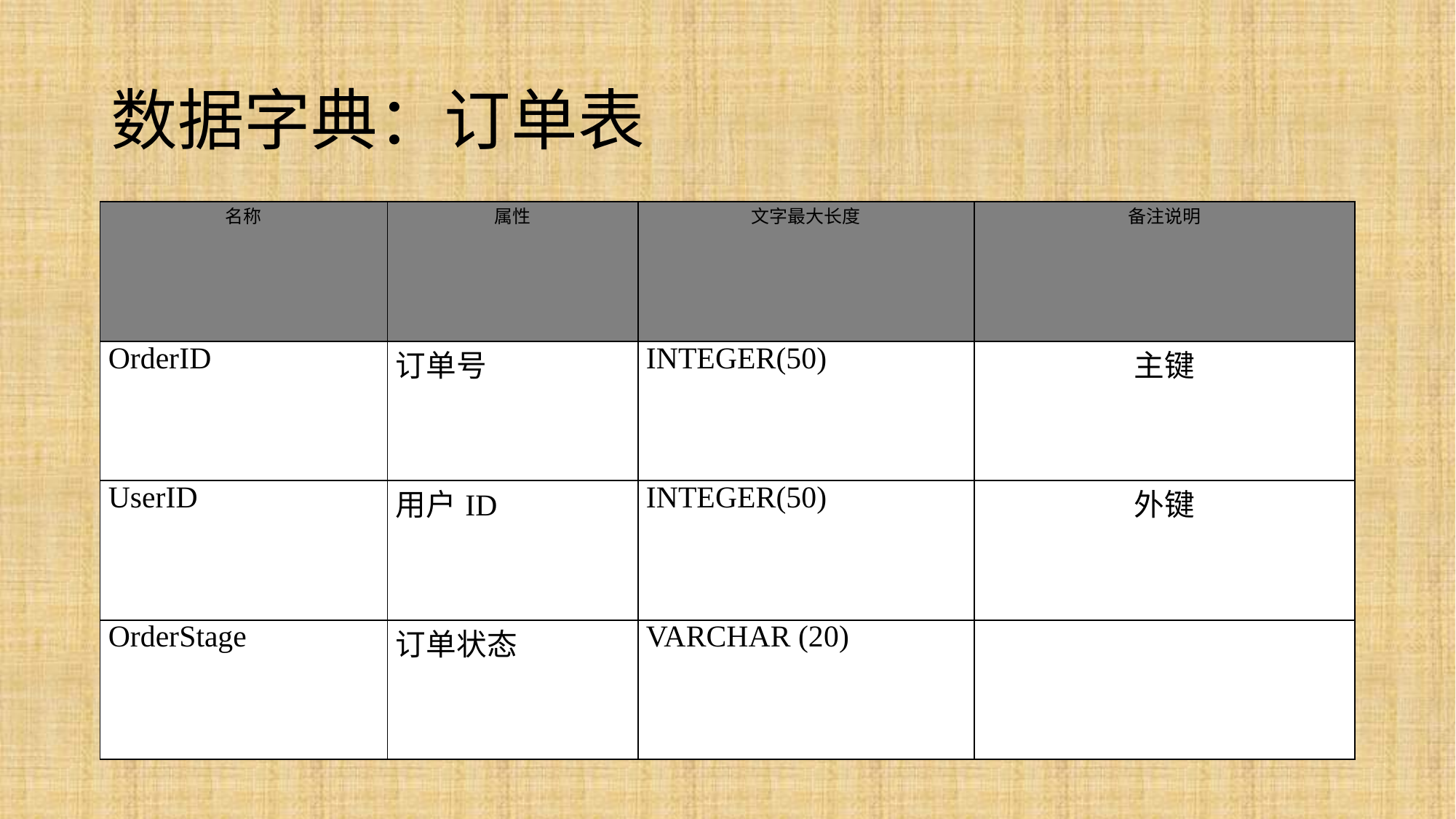

# 数据字典：订单表
| 名称 | 属性 | 文字最大长度 | 备注说明 |
| --- | --- | --- | --- |
| OrderID | 订单号 | INTEGER(50) | 主键 |
| UserID | 用户ID | INTEGER(50) | 外键 |
| OrderStage | 订单状态 | VARCHAR (20) |  |